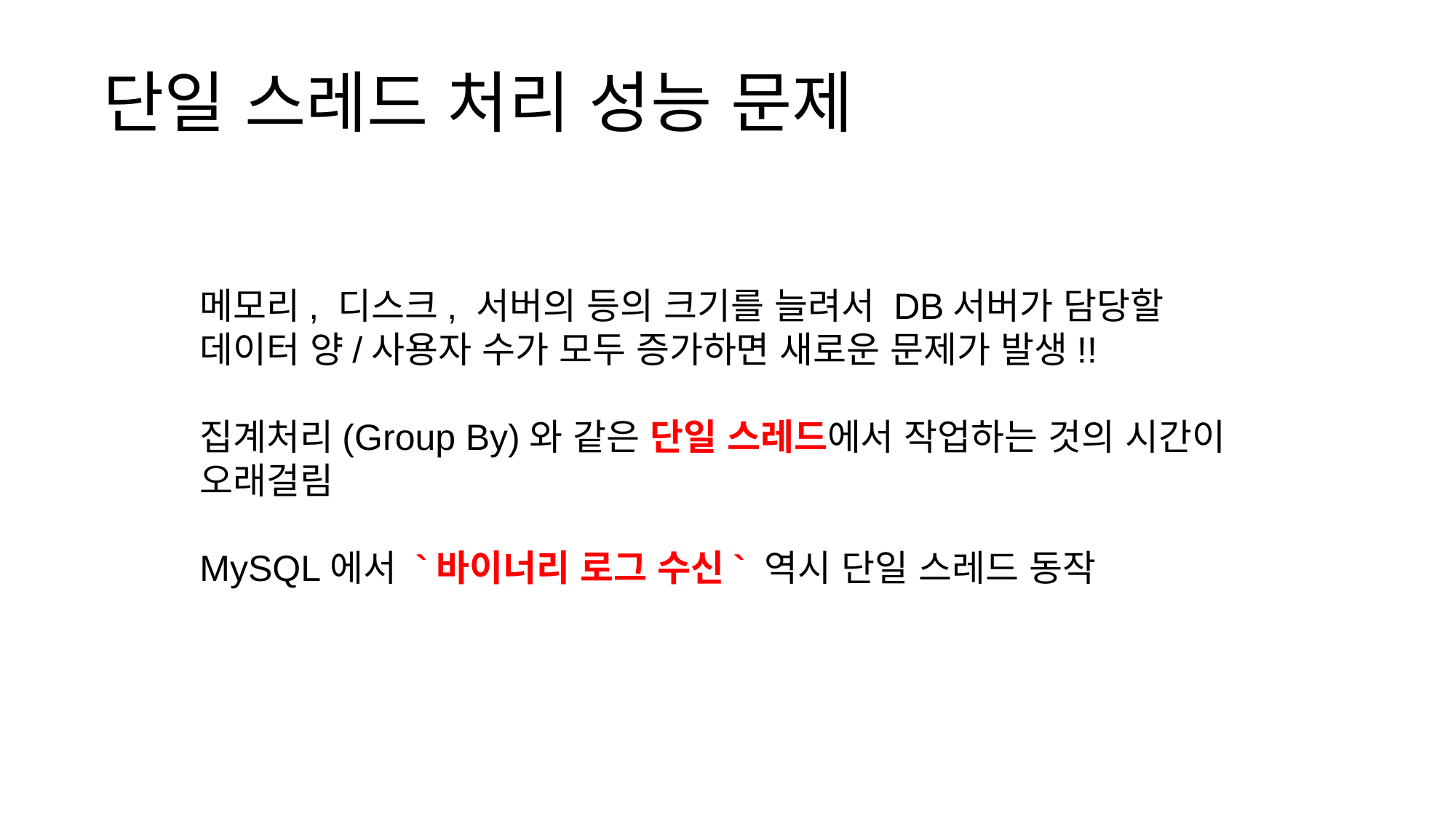

# 단일 스레드 처리 성능 문제
메모리, 디스크, 서버의 등의 크기를 늘려서 DB서버가 담당할 데이터 양/사용자 수가 모두 증가하면 새로운 문제가 발생!!

집계처리(Group By)와 같은 단일 스레드에서 작업하는 것의 시간이 오래걸림

MySQL에서 `바이너리 로그 수신` 역시 단일 스레드 동작